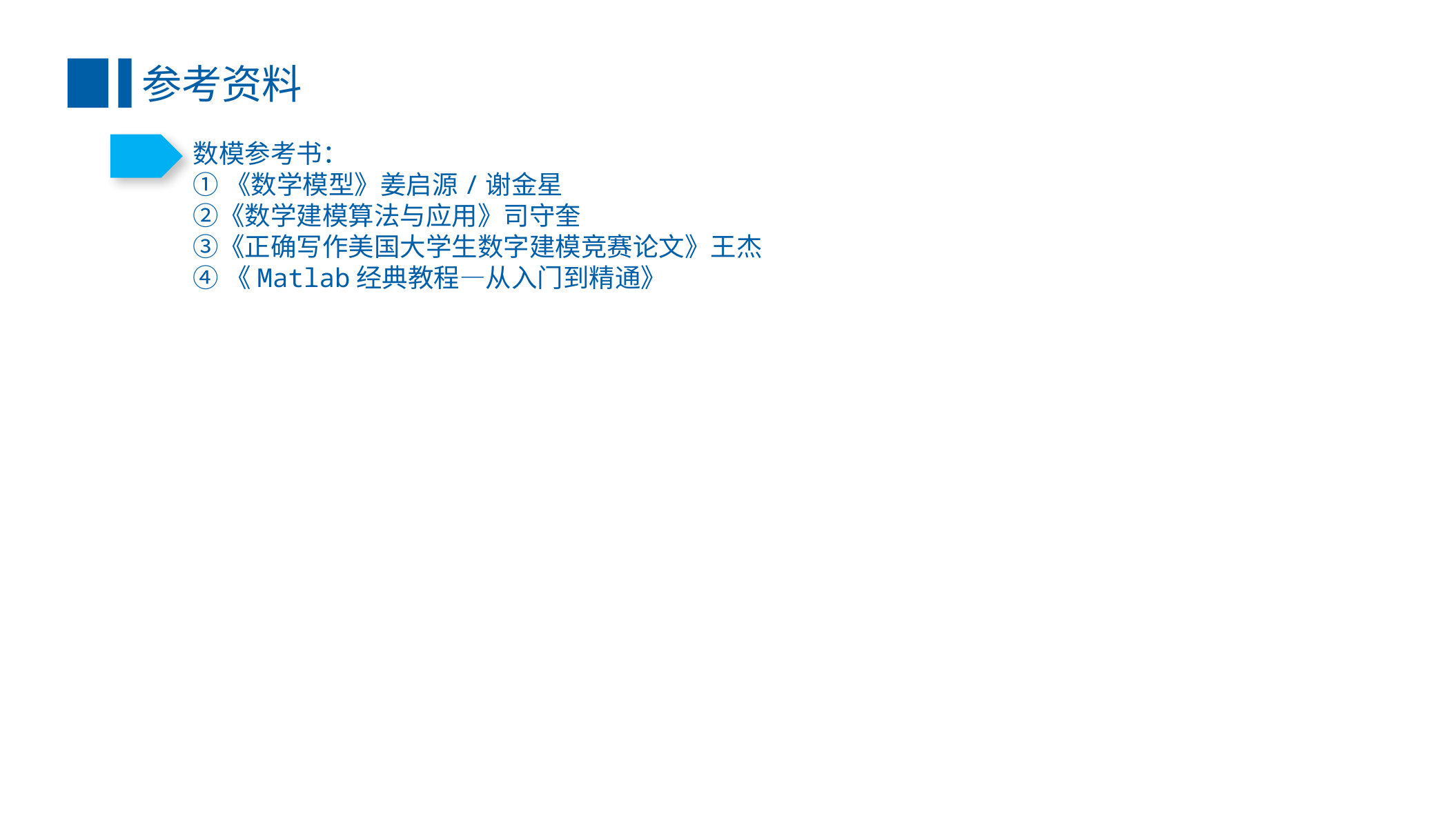

参考资料

数模参考书：
①《数学模型》姜启源/谢金星
②《数学建模算法与应用》司守奎
③《正确写作美国大学生数字建模竞赛论文》王杰
④《Matlab经典教程—从入门到精通》